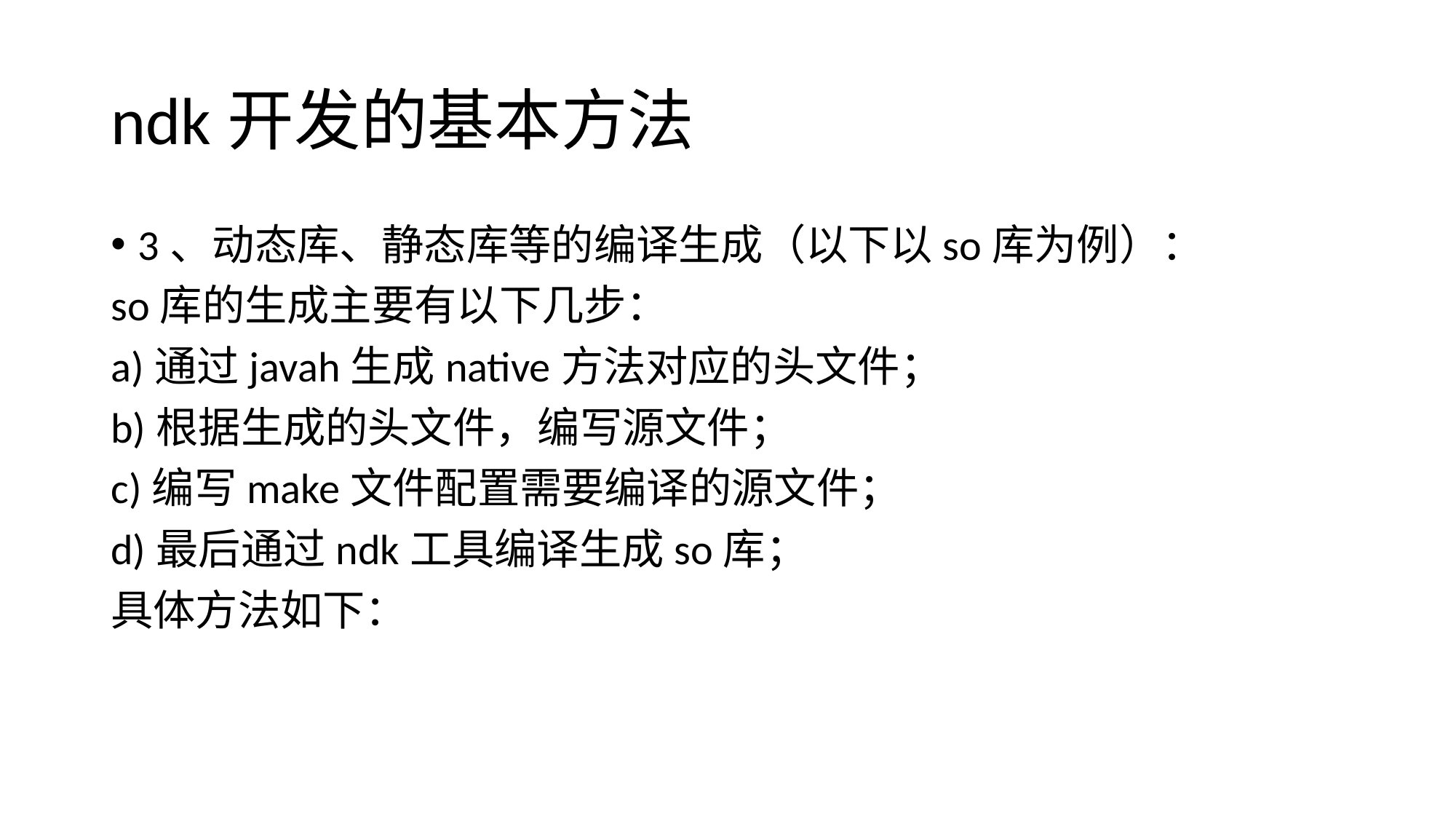

# ndk开发的基本方法
3、动态库、静态库等的编译生成（以下以so库为例）：
so库的生成主要有以下几步：
a)通过javah生成native方法对应的头文件；
b)根据生成的头文件，编写源文件；
c)编写make文件配置需要编译的源文件；
d)最后通过ndk工具编译生成so库；
具体方法如下：